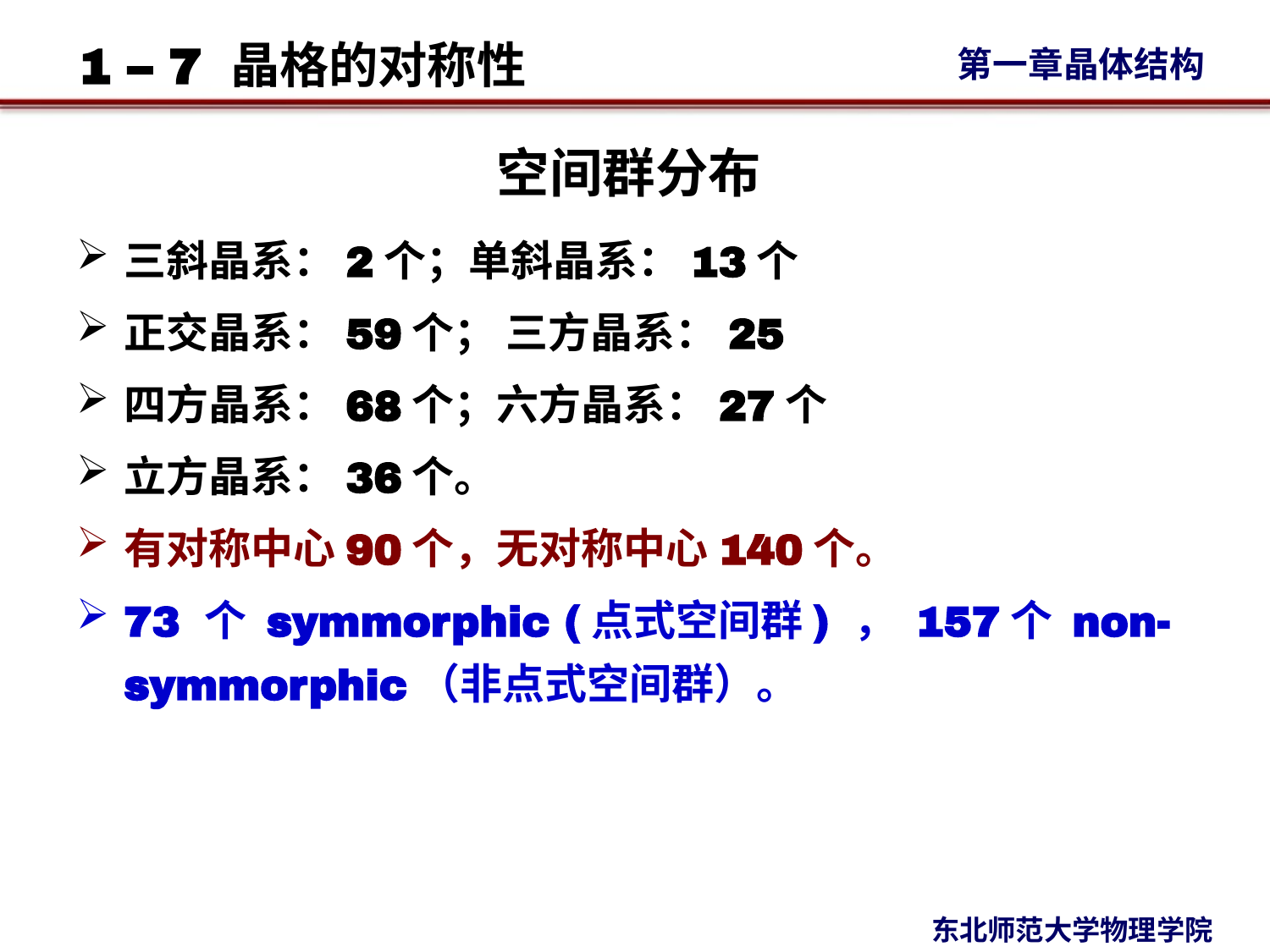

# 空间群分布
三斜晶系：2个；单斜晶系：13个
正交晶系：59个； 三方晶系：25
四方晶系：68个；六方晶系：27个
立方晶系：36个。
有对称中心90个，无对称中心140个。
73 个 symmorphic (点式空间群) ， 157个 non-symmorphic（非点式空间群）。